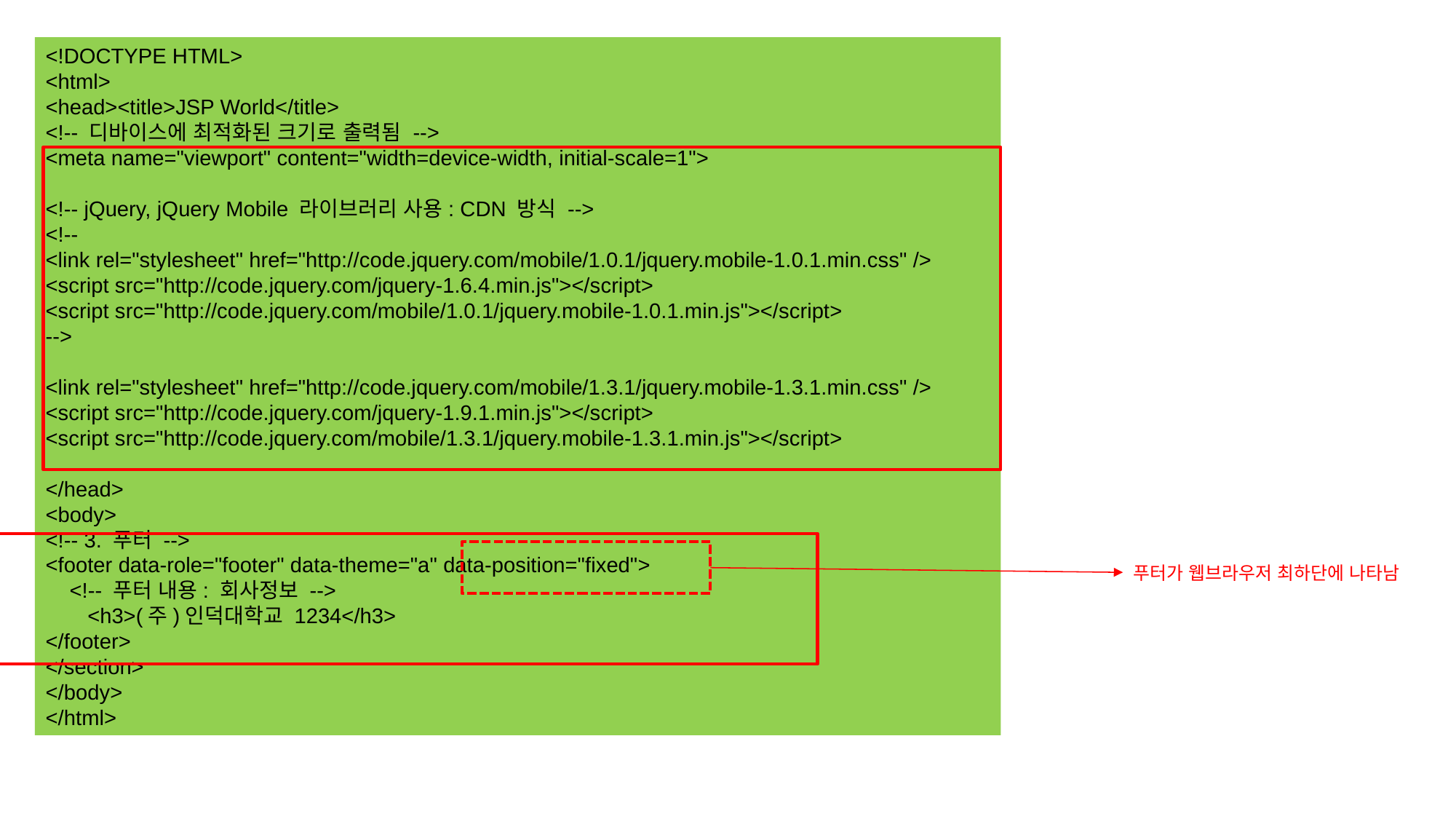

<!DOCTYPE HTML>
<html>
<head><title>JSP World</title>
<!-- 디바이스에 최적화된 크기로 출력됨 -->
<meta name="viewport" content="width=device-width, initial-scale=1">

<!-- jQuery, jQuery Mobile 라이브러리 사용: CDN 방식 -->
<!--
<link rel="stylesheet" href="http://code.jquery.com/mobile/1.0.1/jquery.mobile-1.0.1.min.css" />
<script src="http://code.jquery.com/jquery-1.6.4.min.js"></script>
<script src="http://code.jquery.com/mobile/1.0.1/jquery.mobile-1.0.1.min.js"></script>
-->

<link rel="stylesheet" href="http://code.jquery.com/mobile/1.3.1/jquery.mobile-1.3.1.min.css" />
<script src="http://code.jquery.com/jquery-1.9.1.min.js"></script>
<script src="http://code.jquery.com/mobile/1.3.1/jquery.mobile-1.3.1.min.js"></script>

</head>
<body>
<!-- 3. 푸터 -->
<footer data-role="footer" data-theme="a" data-position="fixed">
    <!-- 푸터 내용: 회사정보 -->
       <h3>(주)인덕대학교 1234</h3>
</footer>
</section>
</body>
</html>

푸터가 웹브라우저 최하단에 나타남